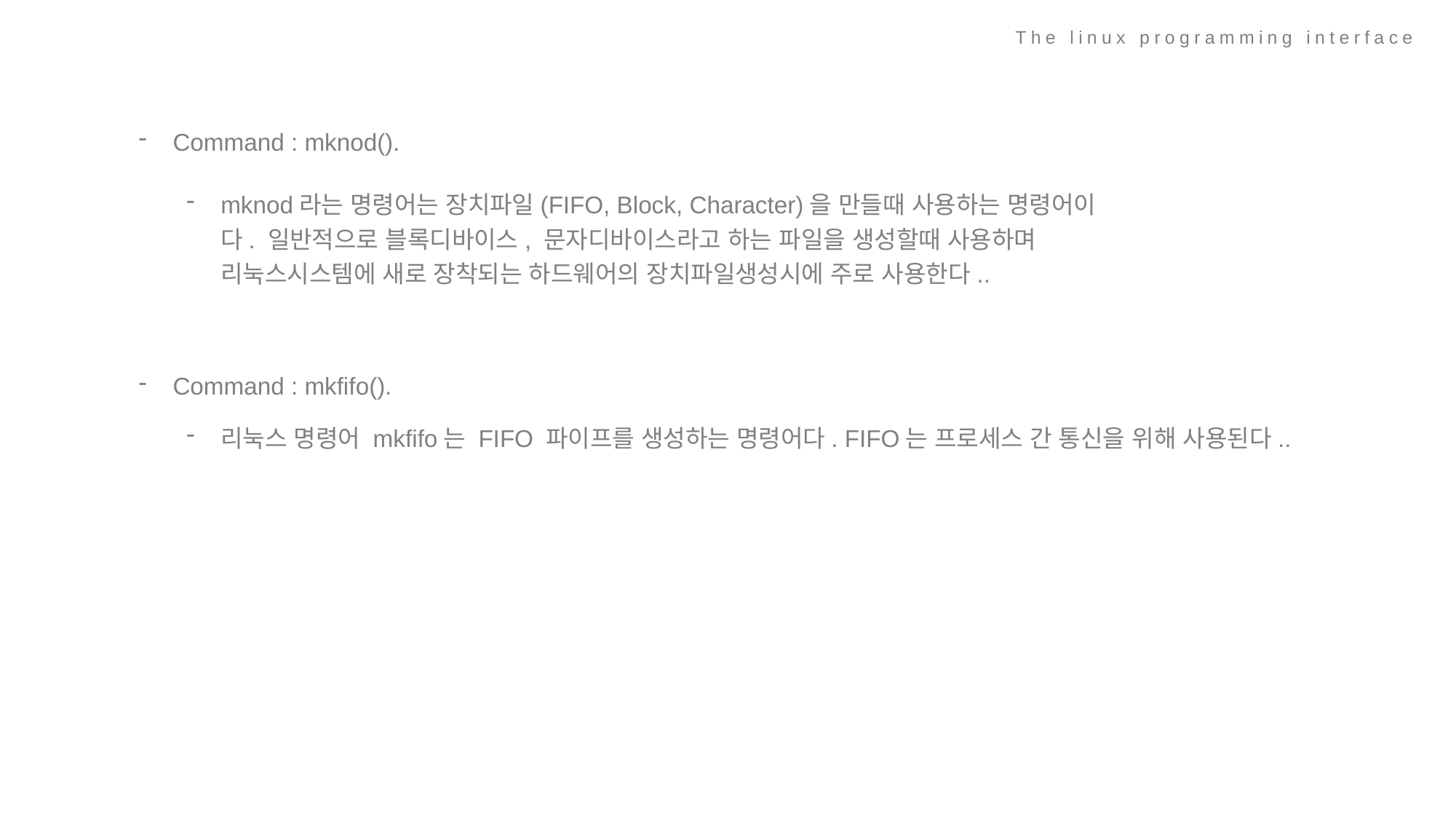

The linux programming interface
Command : mknod().
mknod라는 명령어는 장치파일(FIFO, Block, Character)을 만들때 사용하는 명령어이다. 일반적으로 블록디바이스, 문자디바이스라고 하는 파일을 생성할때 사용하며 리눅스시스템에 새로 장착되는 하드웨어의 장치파일생성시에 주로 사용한다..
Command : mkfifo().
리눅스 명령어 mkfifo는 FIFO 파이프를 생성하는 명령어다. FIFO는 프로세스 간 통신을 위해 사용된다..